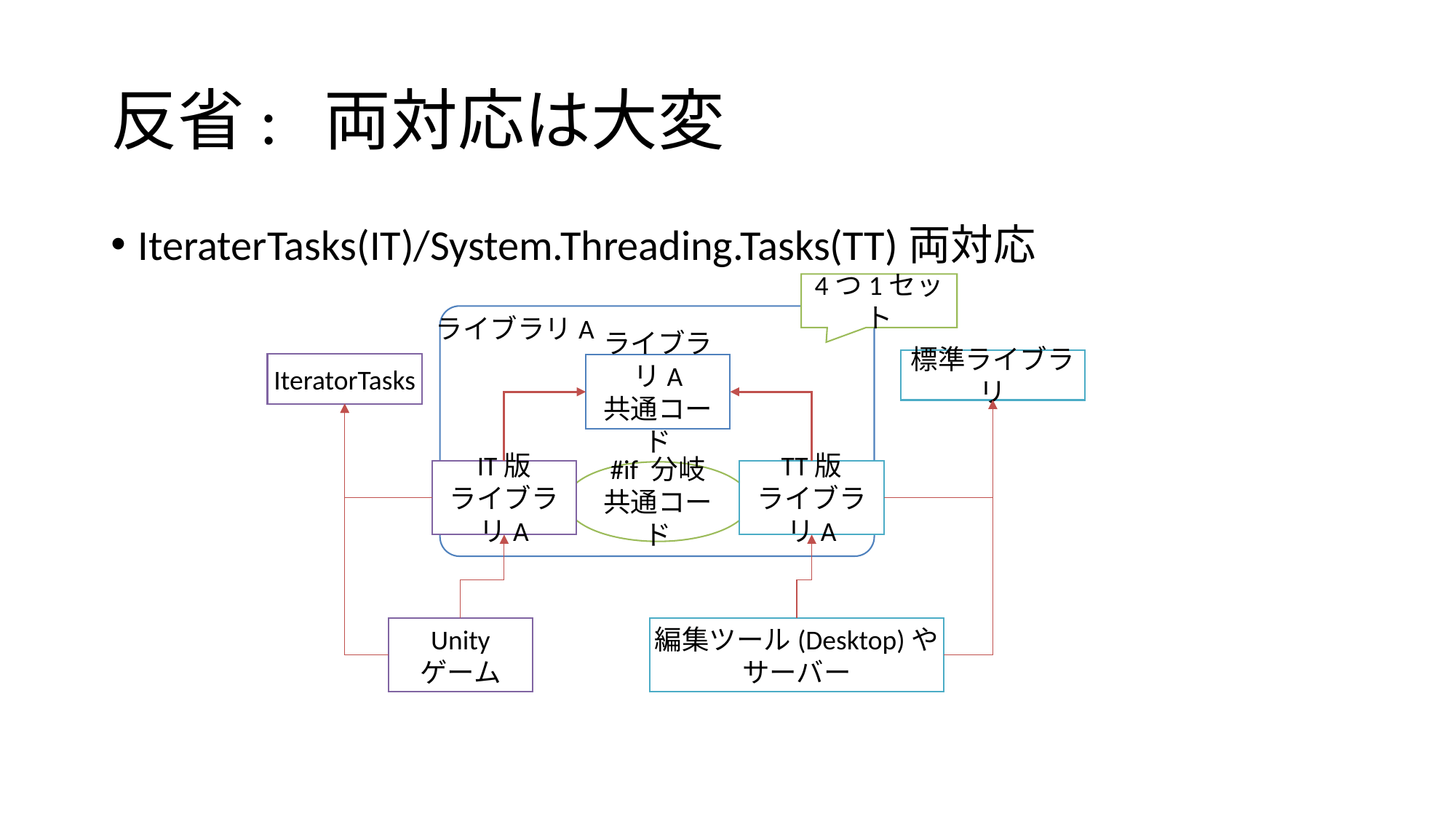

# 反省:  両対応は大変
IteraterTasks(IT)/System.Threading.Tasks(TT)両対応
4つ1セット

ライブラリA
標準ライブラリ
IteratorTasks
ライブラリA
共通コード
IT版
ライブラリA
TT版
ライブラリA
#if 分岐
共通コード
Unity
ゲーム
編集ツール(Desktop)や
サーバー